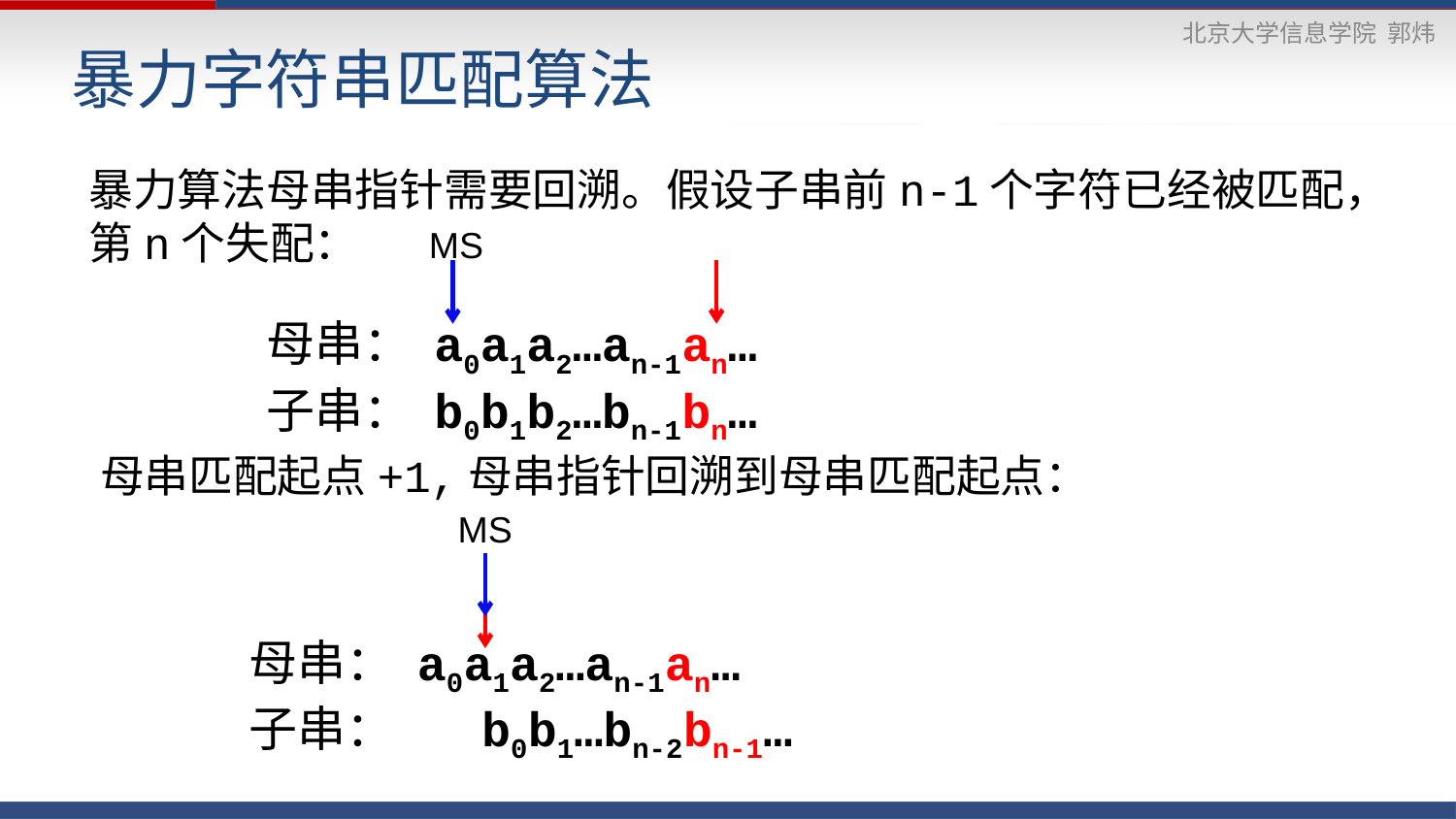

# 暴力字符串匹配算法

暴力算法母串指针需要回溯。假设子串前n-1个字符已经被匹配，第n个失配：

MS
母串： a0a1a2…an-1an…
子串： b0b1b2…bn-1bn…

母串匹配起点+1,母串指针回溯到母串匹配起点：

MS
母串： a0a1a2…an-1an…
子串：a 1b0b1…bn-2bn-1…